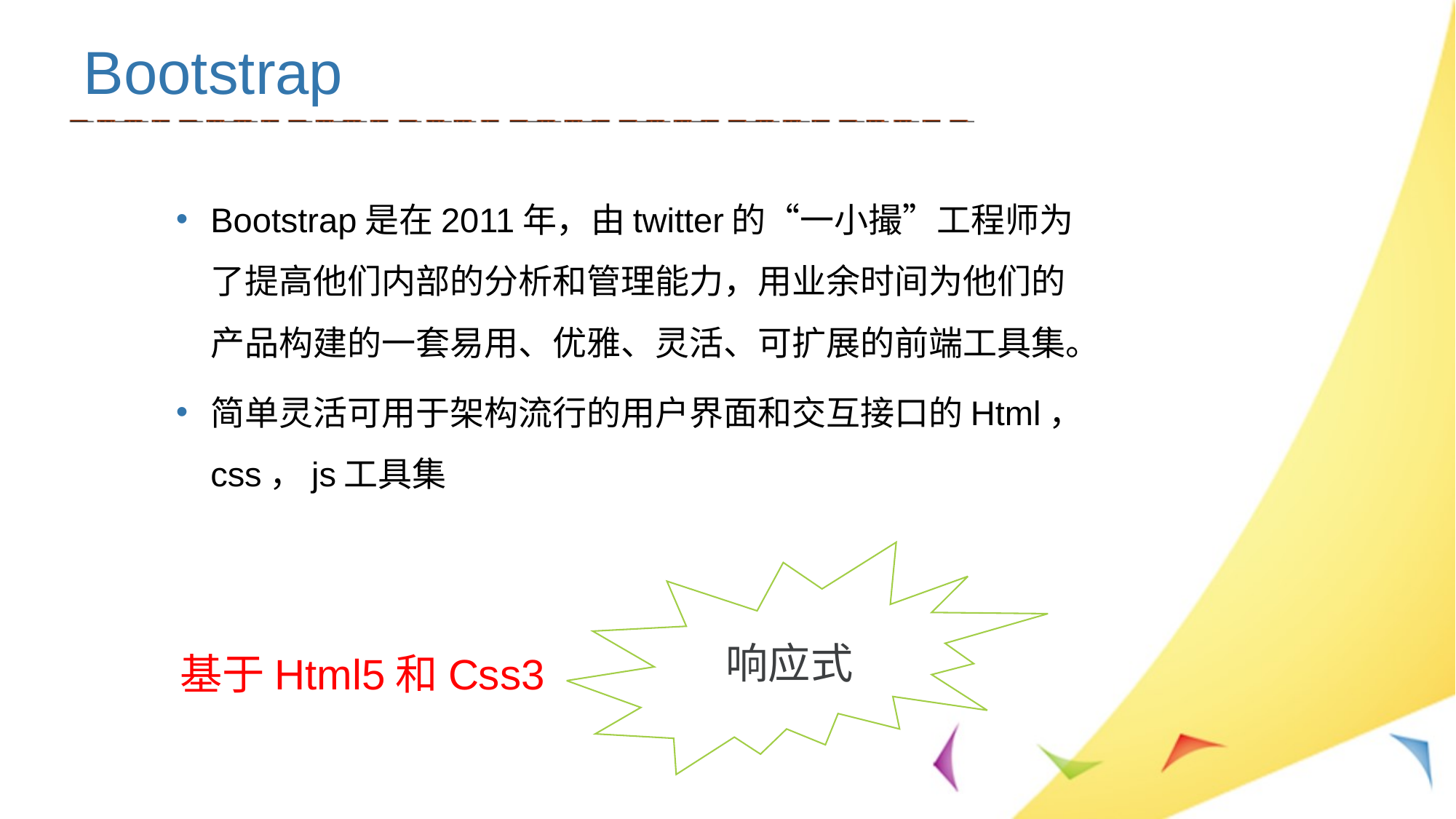

# Bootstrap
Bootstrap是在2011年，由twitter的“一小撮”工程师为了提高他们内部的分析和管理能力，用业余时间为他们的产品构建的一套易用、优雅、灵活、可扩展的前端工具集。
简单灵活可用于架构流行的用户界面和交互接口的Html，css，js工具集
响应式
基于Html5和Css3